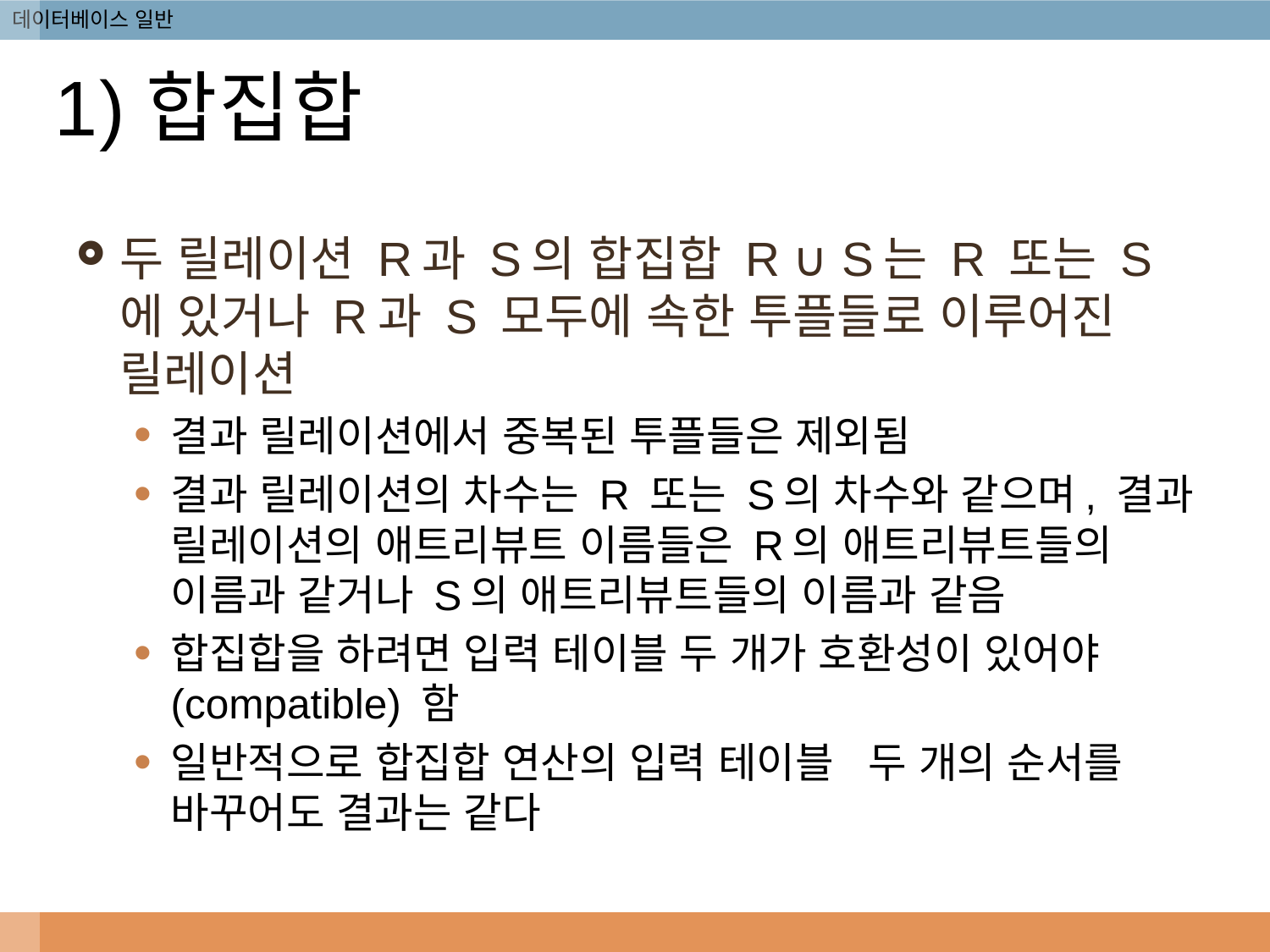

# 1)합집합
두 릴레이션 R과 S의 합집합 R ∪ S는 R 또는 S에 있거나 R과 S 모두에 속한 투플들로 이루어진 릴레이션
결과 릴레이션에서 중복된 투플들은 제외됨
결과 릴레이션의 차수는 R 또는 S의 차수와 같으며, 결과 릴레이션의 애트리뷰트 이름들은 R의 애트리뷰트들의 이름과 같거나 S의 애트리뷰트들의 이름과 같음
합집합을 하려면 입력 테이블 두 개가 호환성이 있어야(compatible) 함
일반적으로 합집합 연산의 입력 테이블   두 개의 순서를 바꾸어도 결과는 같다